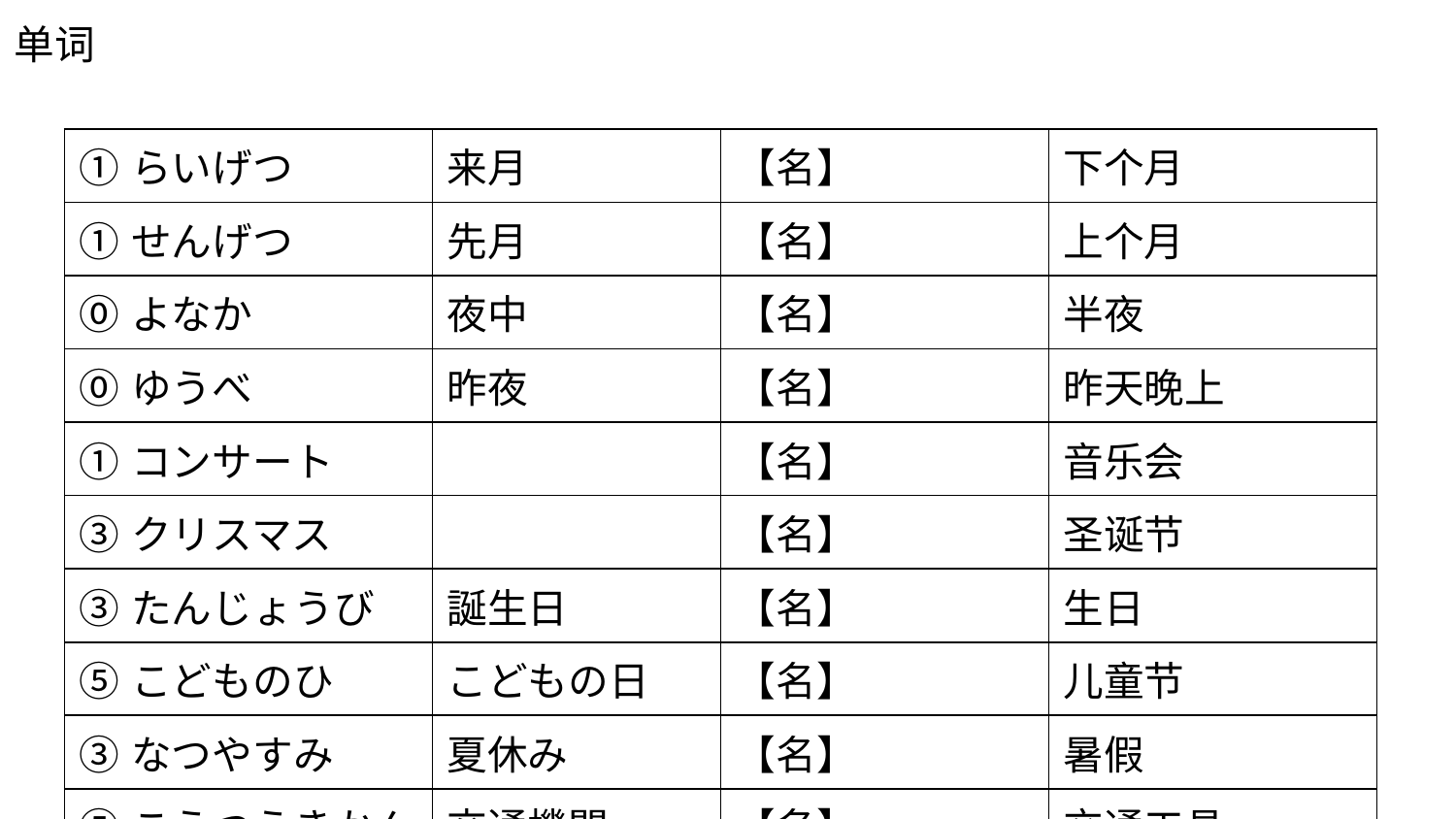

单词
| ①らいげつ | 来月 | 【名】 | 下个月 |
| --- | --- | --- | --- |
| ①せんげつ | 先月 | 【名】 | 上个月 |
| ⓪よなか | 夜中 | 【名】 | 半夜 |
| ⓪ゆうべ | 昨夜 | 【名】 | 昨天晚上 |
| ①コンサート |  | 【名】 | 音乐会 |
| ③クリスマス |  | 【名】 | 圣诞节 |
| ③たんじょうび | 誕生日 | 【名】 | 生日 |
| ⑤こどものひ | こどもの日 | 【名】 | 儿童节 |
| ③なつやすみ | 夏休み | 【名】 | 暑假 |
| ⑤こうつうきかん | 交通機関 | 【名】 | 交通工具 |